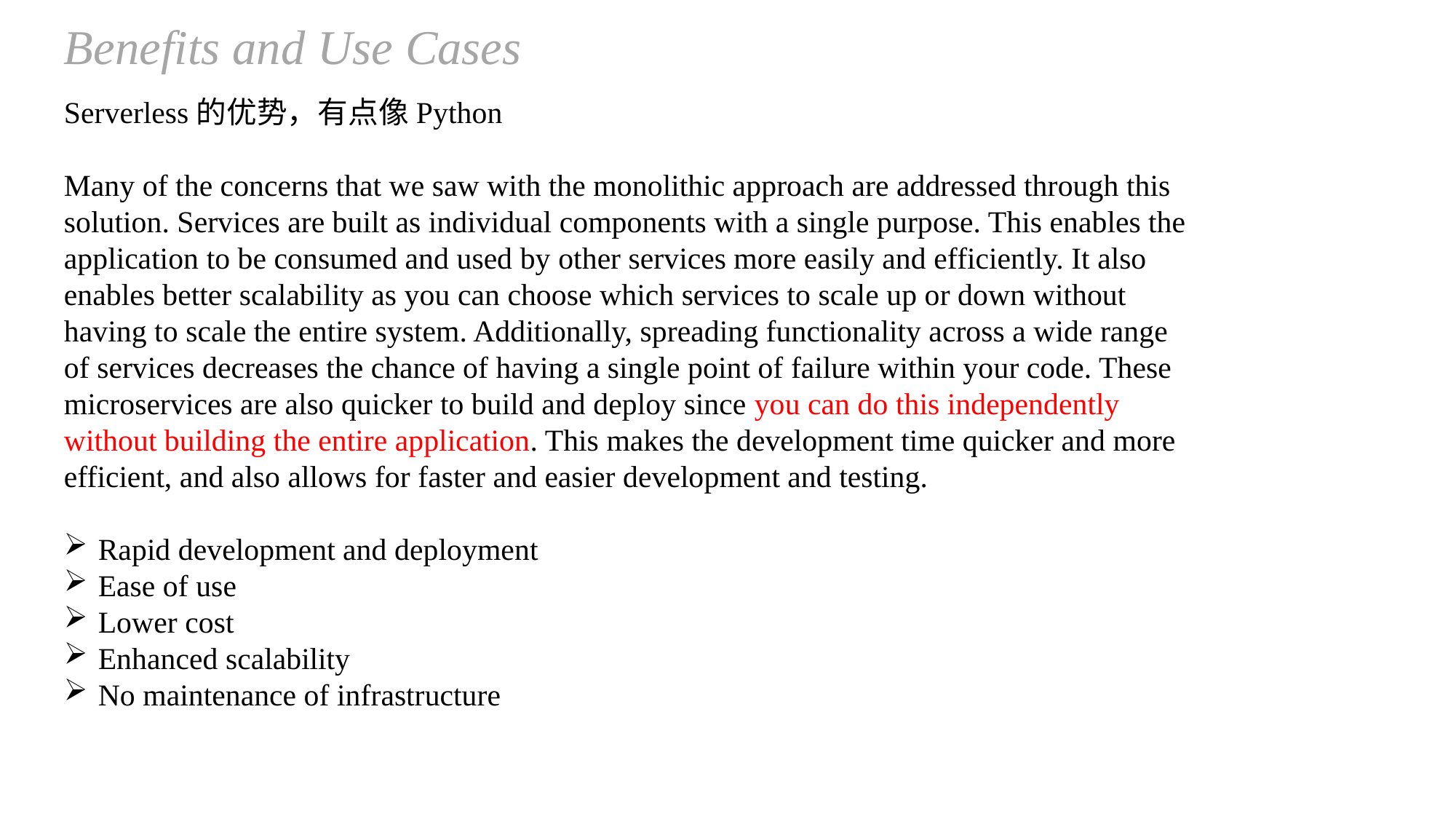

Benefits and Use Cases
Serverless的优势，有点像Python

Many of the concerns that we saw with the monolithic approach are addressed through this solution. Services are built as individual components with a single purpose. This enables the application to be consumed and used by other services more easily and efficiently. It also enables better scalability as you can choose which services to scale up or down without having to scale the entire system. Additionally, spreading functionality across a wide range of services decreases the chance of having a single point of failure within your code. These microservices are also quicker to build and deploy since you can do this independently without building the entire application. This makes the development time quicker and more efficient, and also allows for faster and easier development and testing.

Rapid development and deployment
Ease of use
Lower cost
Enhanced scalability
No maintenance of infrastructure